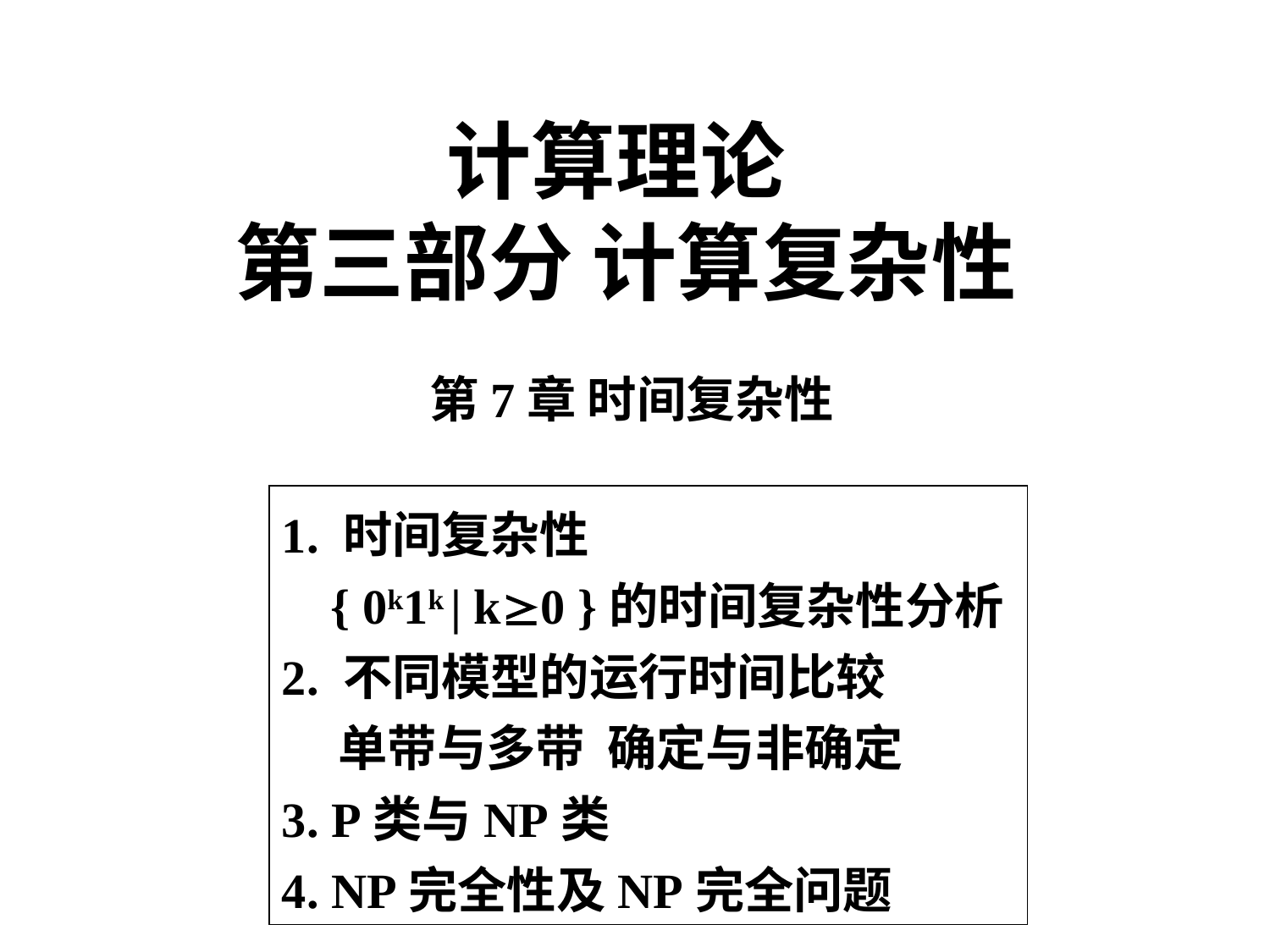

计算理论
第三部分 计算复杂性
第7章 时间复杂性
1. 时间复杂性
    { 0k1k | k≥0 }的时间复杂性分析
2. 不同模型的运行时间比较
    单带与多带  确定与非确定
3. P类与NP类
4. NP完全性及NP完全问题